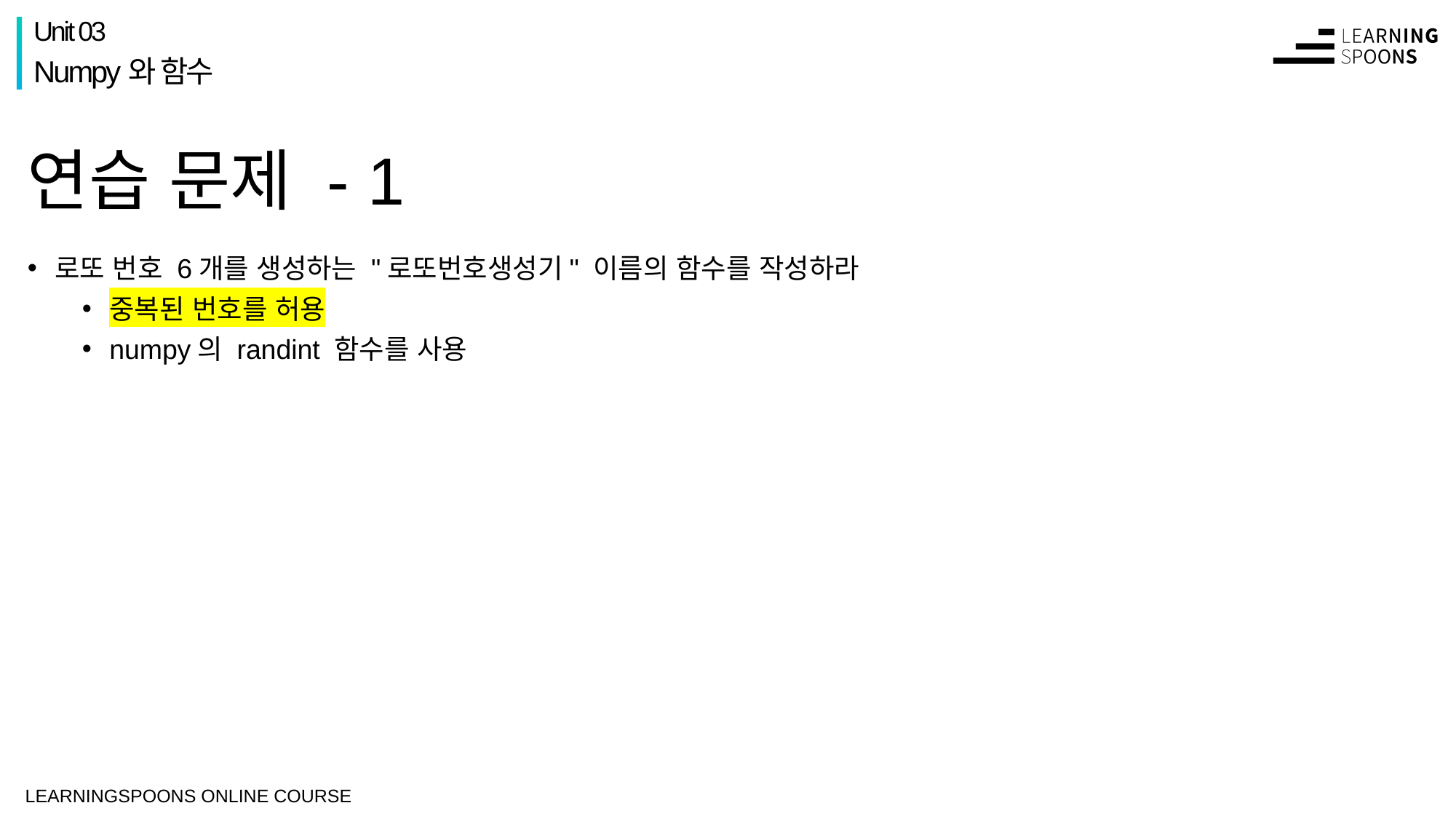

Unit 03
Numpy와 함수
# 연습 문제 - 1
로또 번호 6개를 생성하는 "로또번호생성기" 이름의 함수를 작성하라
중복된 번호를 허용
numpy의 randint 함수를 사용